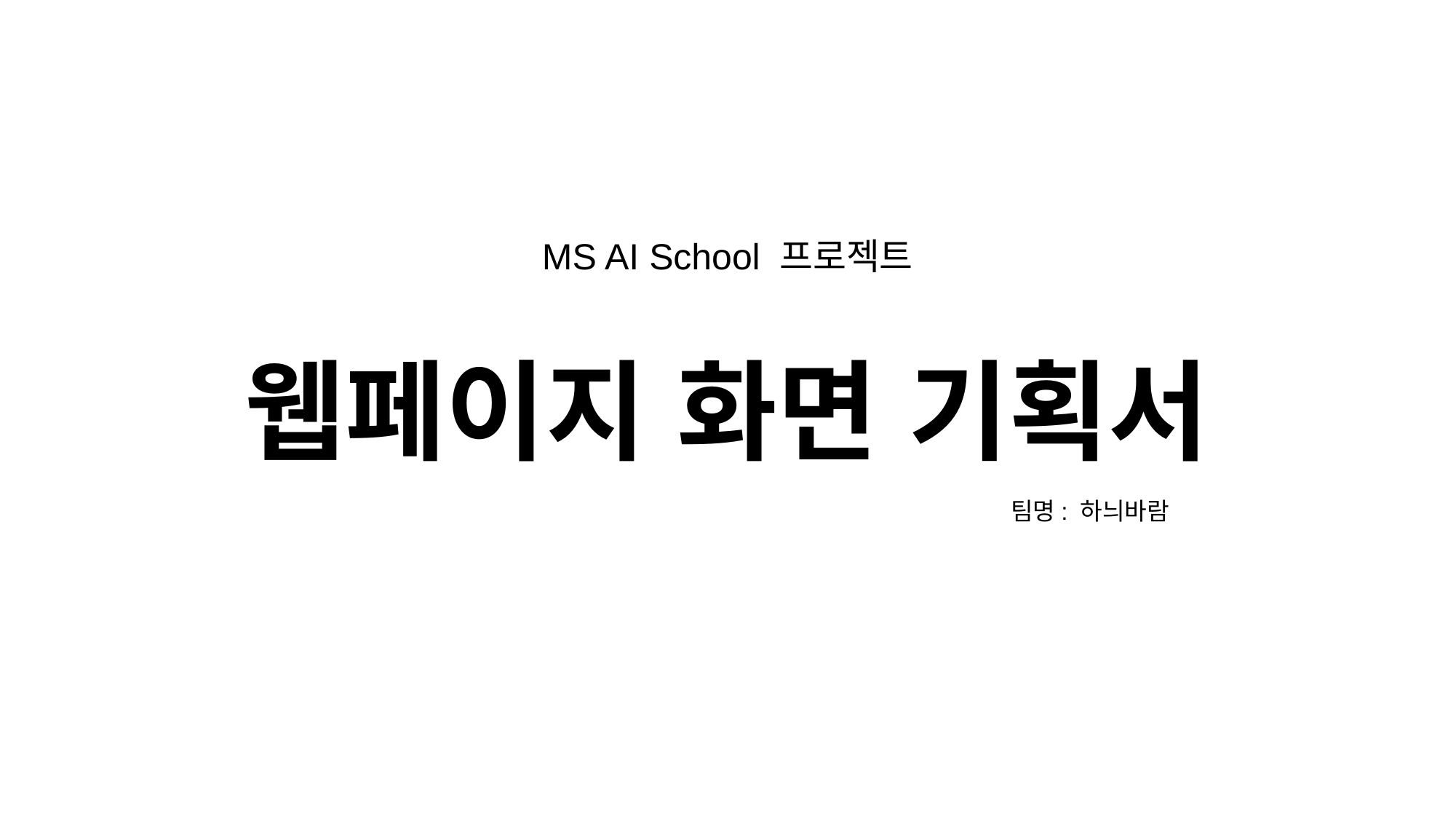

# MS AI School 프로젝트 웹페이지 화면 기획서
팀명: 하늬바람